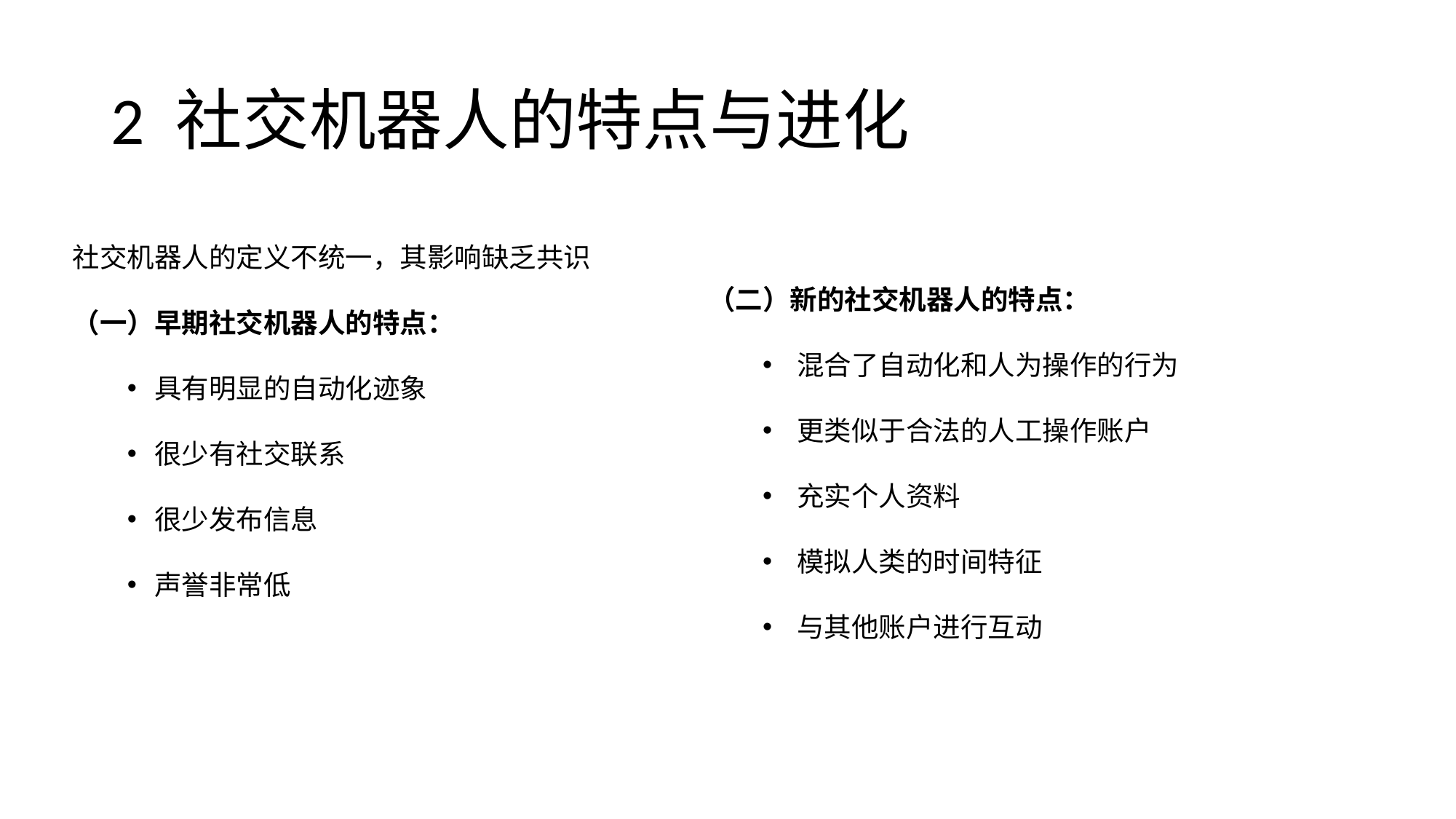

# 2 社交机器人的特点与进化
社交机器人的定义不统一，其影响缺乏共识
（一）早期社交机器人的特点：
具有明显的自动化迹象
很少有社交联系
很少发布信息
声誉非常低
（二）新的社交机器人的特点：
混合了自动化和人为操作的行为
更类似于合法的人工操作账户
充实个人资料
模拟人类的时间特征
与其他账户进行互动